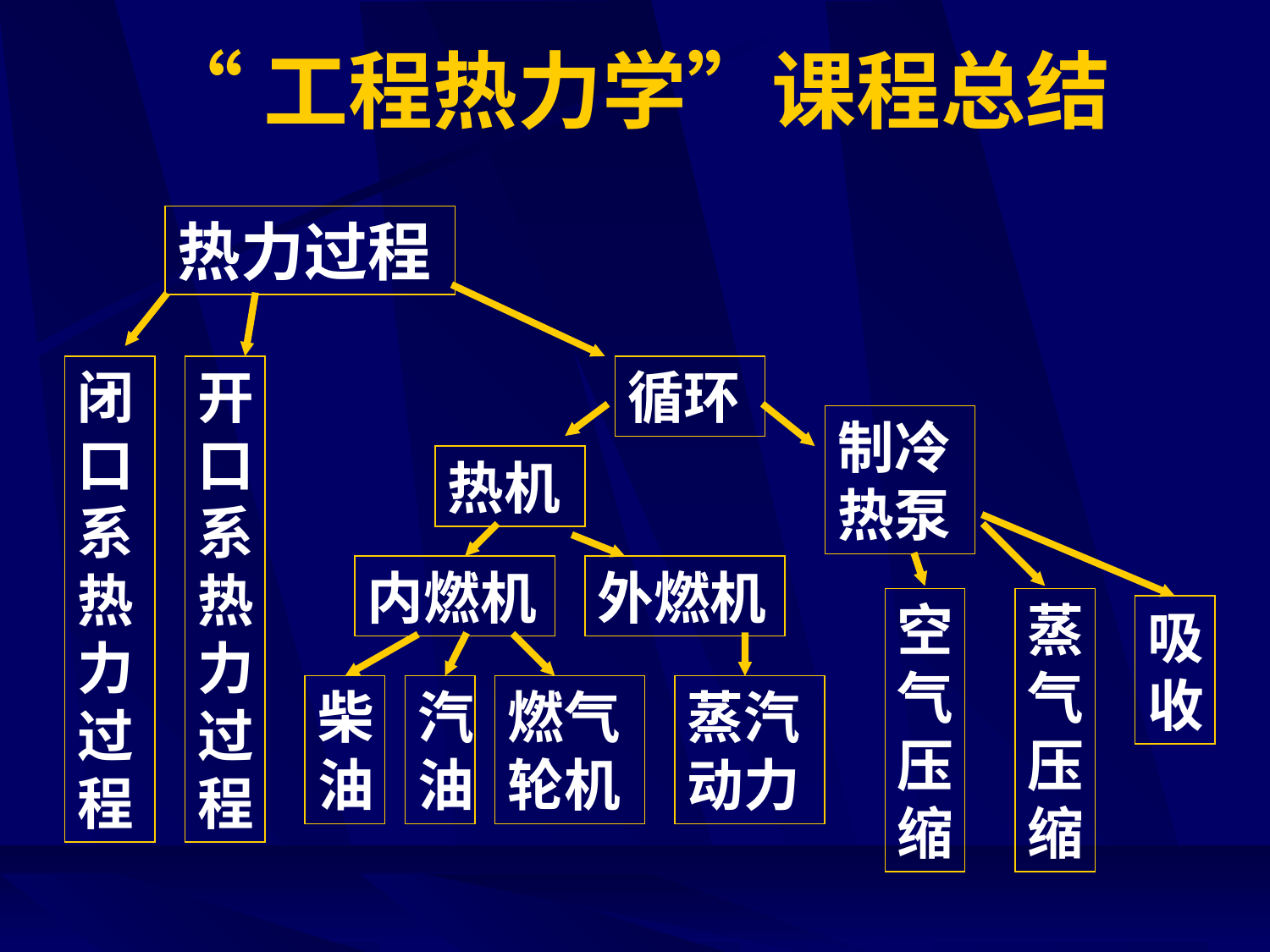

“工程热力学”课程总结
热力过程

闭口系热力过程
开口系热力过程
循环

制冷热泵
热机

内燃机
外燃机

空气压缩
蒸气压缩
吸收

柴油
汽油
燃气轮机
蒸汽动力